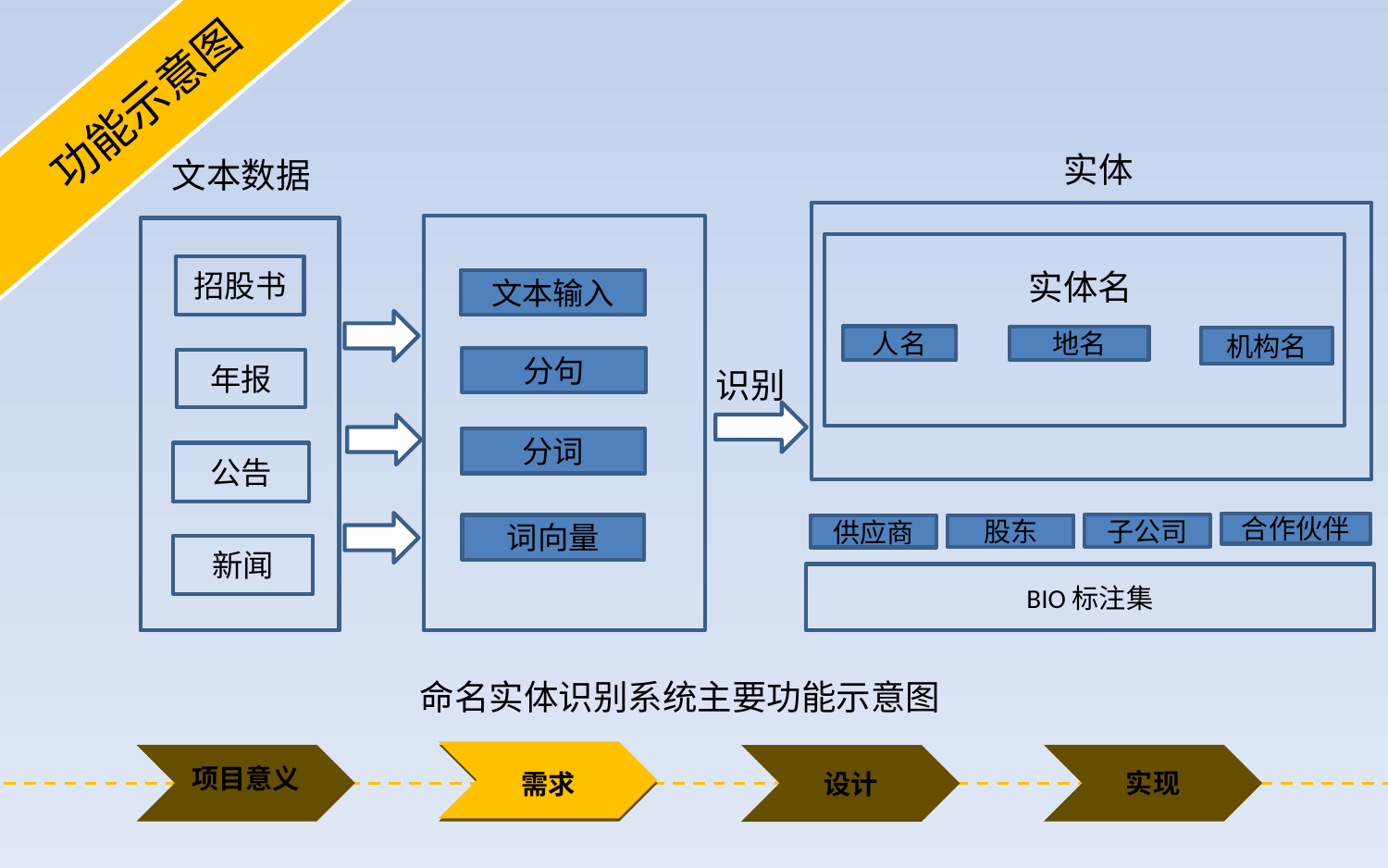

功能示意图
实体
文本数据

招股书
实体名
文本输入

人名
地名
机构名
分句
年报
识别

分词
公告

合作伙伴
子公司
词向量
股东
供应商
新闻
BIO标注集
命名实体识别系统主要功能示意图

项目意义
实现
需求
设计